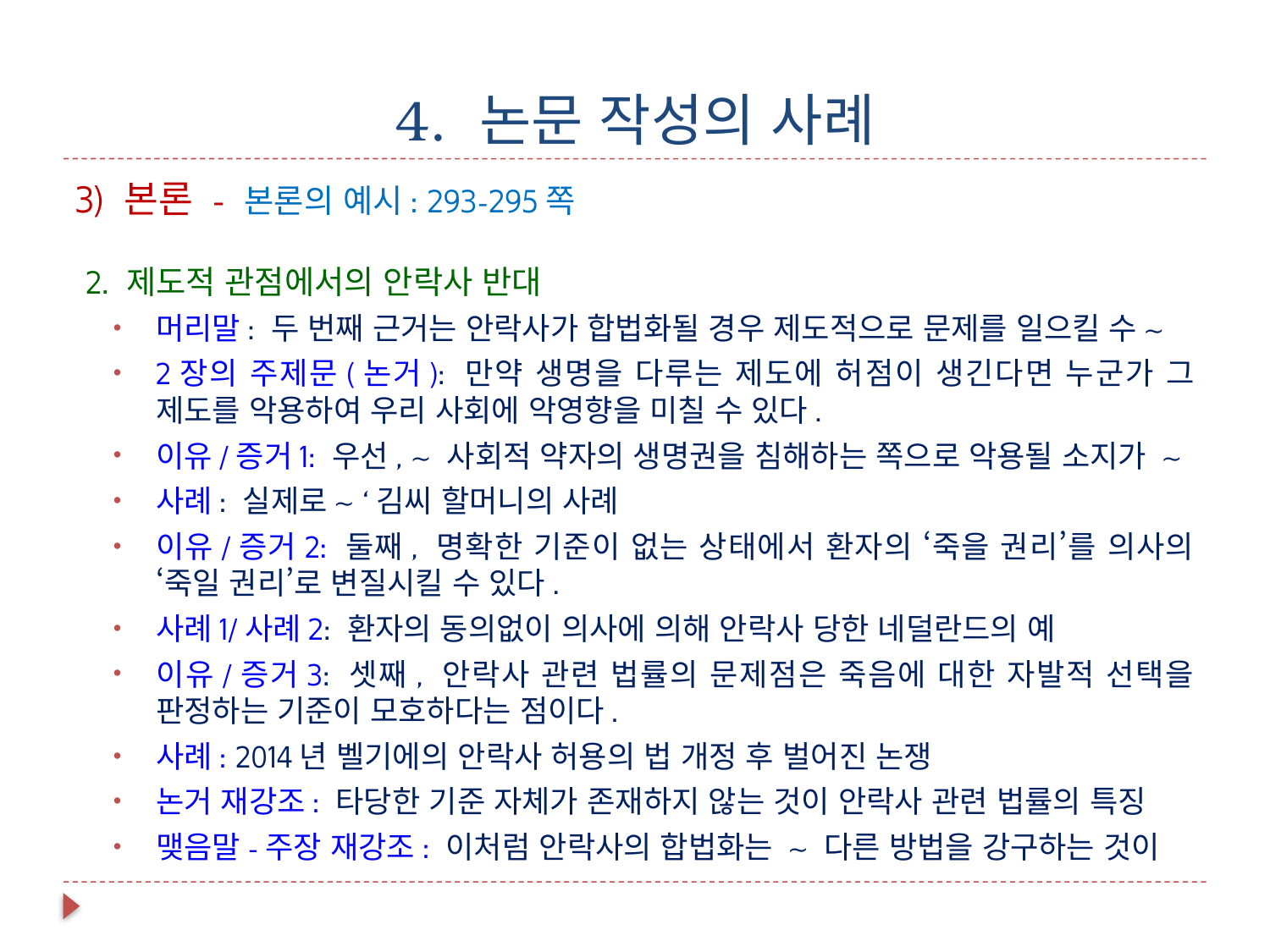

# 4. 논문 작성의 사례
3) 본론 - 본론의 예시: 293-295쪽

 2. 제도적 관점에서의 안락사 반대
머리말: 두 번째 근거는 안락사가 합법화될 경우 제도적으로 문제를 일으킬 수~
2장의 주제문(논거): 만약 생명을 다루는 제도에 허점이 생긴다면 누군가 그 제도를 악용하여 우리 사회에 악영향을 미칠 수 있다.
이유/증거1: 우선, ~ 사회적 약자의 생명권을 침해하는 쪽으로 악용될 소지가 ~
사례: 실제로~ ‘김씨 할머니의 사례
이유/증거2: 둘째, 명확한 기준이 없는 상태에서 환자의 ‘죽을 권리’를 의사의 ‘죽일 권리’로 변질시킬 수 있다.
사례1/사례2: 환자의 동의없이 의사에 의해 안락사 당한 네덜란드의 예
이유/증거3: 셋째, 안락사 관련 법률의 문제점은 죽음에 대한 자발적 선택을 판정하는 기준이 모호하다는 점이다.
사례: 2014년 벨기에의 안락사 허용의 법 개정 후 벌어진 논쟁
논거 재강조: 타당한 기준 자체가 존재하지 않는 것이 안락사 관련 법률의 특징
맺음말-주장 재강조: 이처럼 안락사의 합법화는 ~ 다른 방법을 강구하는 것이